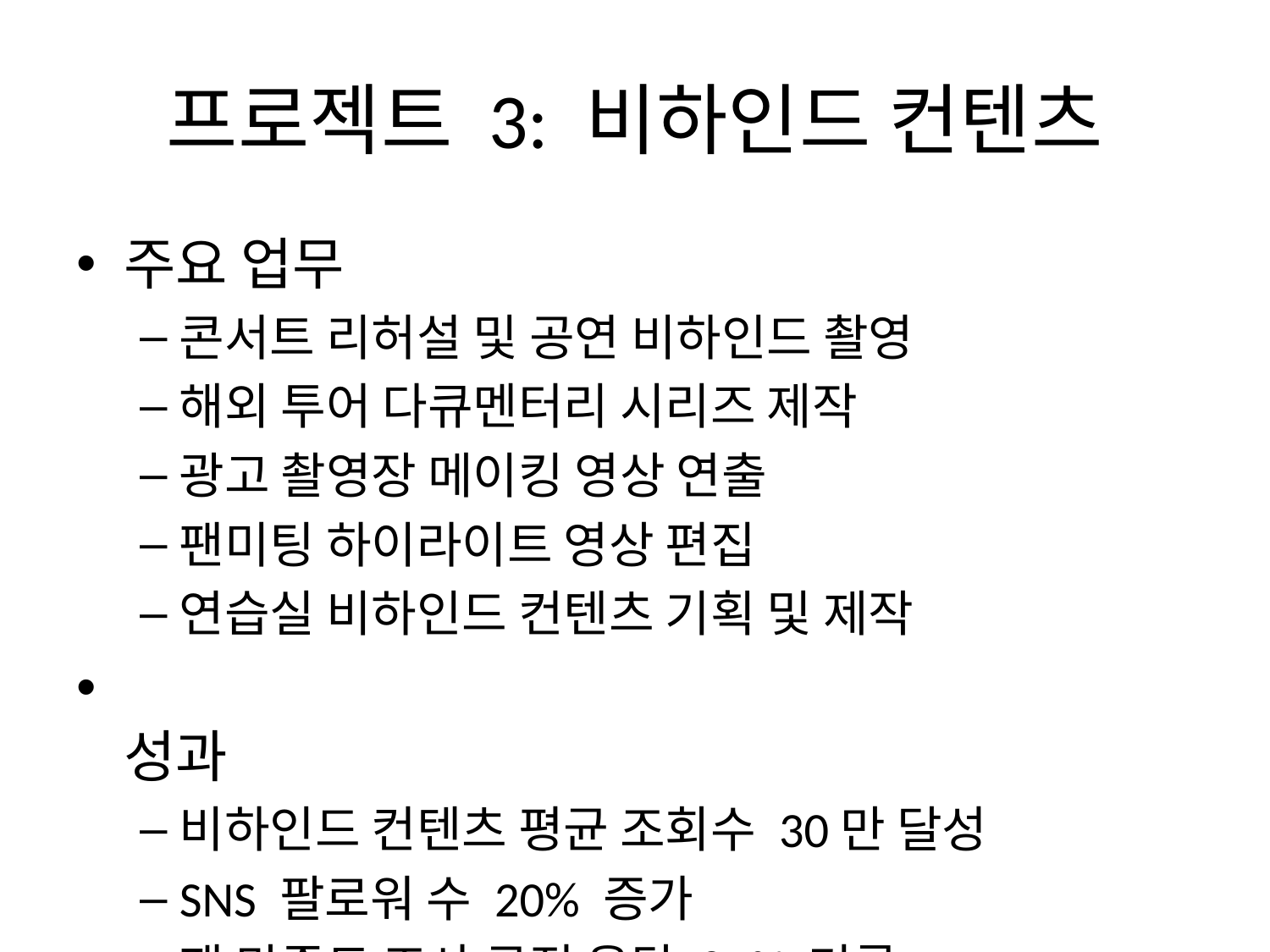

# 프로젝트 3: 비하인드 컨텐츠
주요 업무
콘서트 리허설 및 공연 비하인드 촬영
해외 투어 다큐멘터리 시리즈 제작
광고 촬영장 메이킹 영상 연출
팬미팅 하이라이트 영상 편집
연습실 비하인드 컨텐츠 기획 및 제작
성과
비하인드 컨텐츠 평균 조회수 30만 달성
SNS 팔로워 수 20% 증가
팬 만족도 조사 긍정 응답 85% 기록